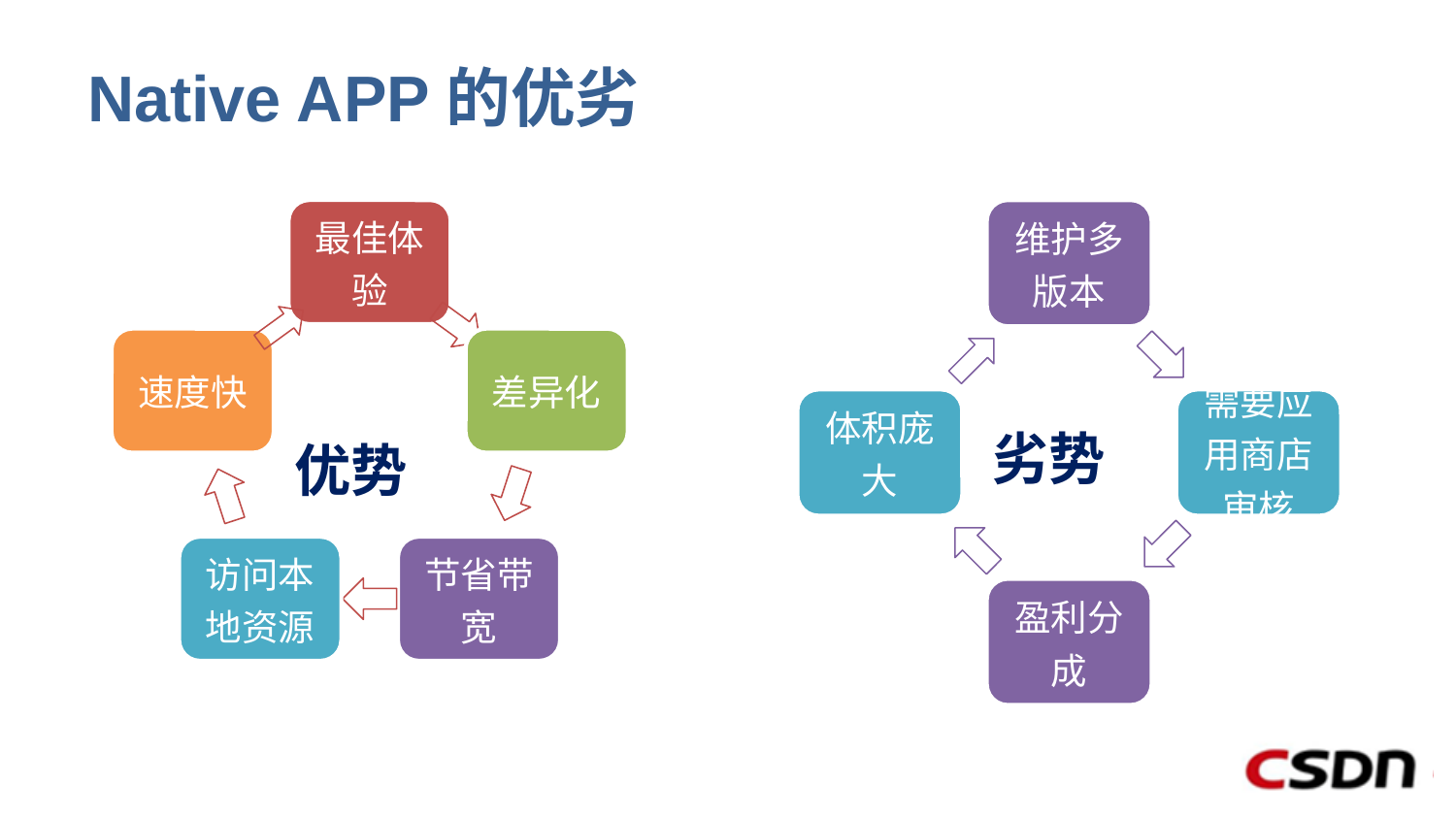

# Native APP的优劣
最佳体验
节省带宽
访问本地资源
速度快
差异化
维护多版本
盈利分成
体积庞大
需要应用商店审核
劣势
优势